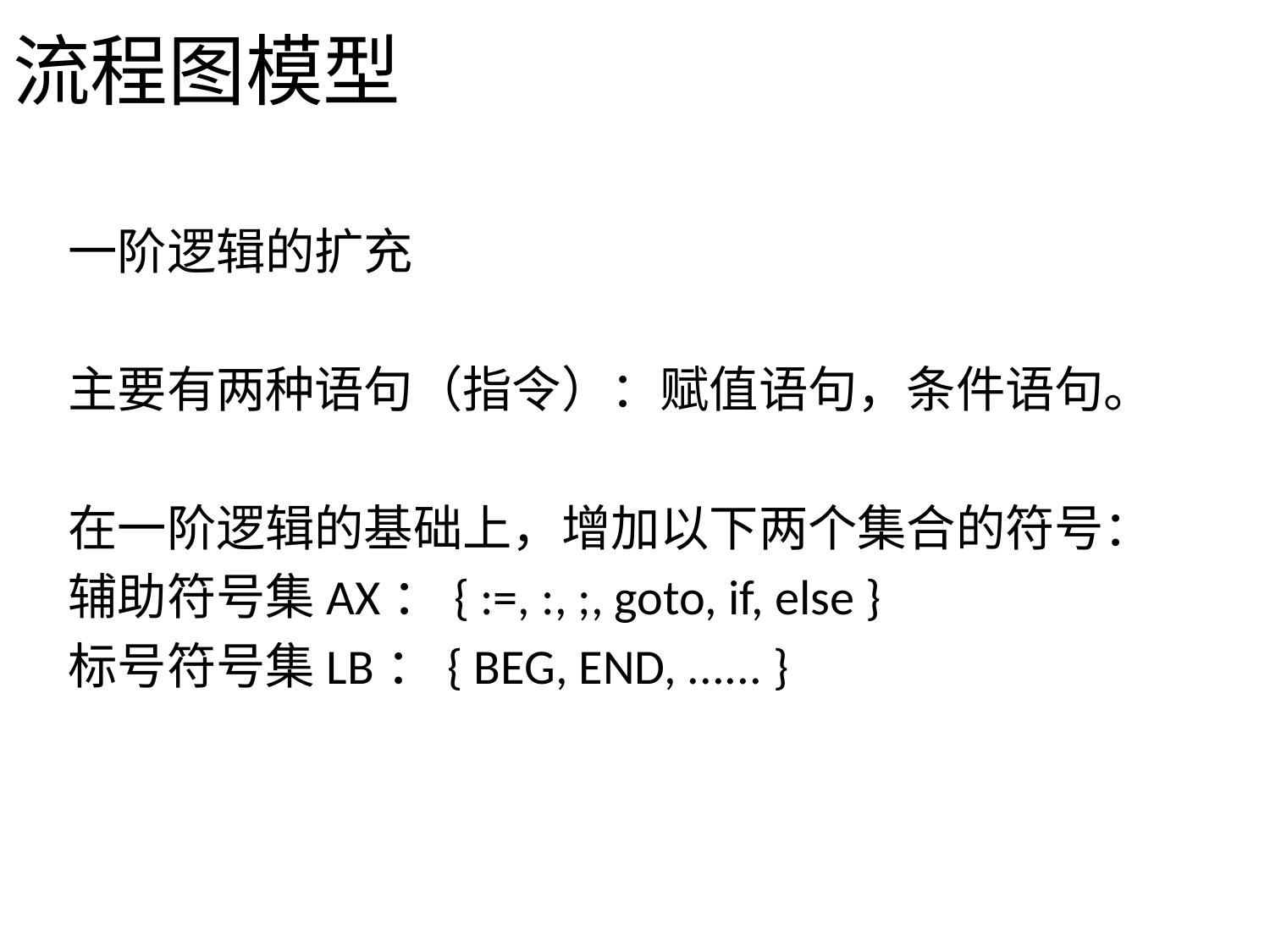

# 流程图模型

一阶逻辑的扩充

主要有两种语句（指令）：赋值语句，条件语句。

在一阶逻辑的基础上，增加以下两个集合的符号：
辅助符号集AX：{ :=, :, ;, goto, if, else }
标号符号集LB：{ BEG, END, ...... }